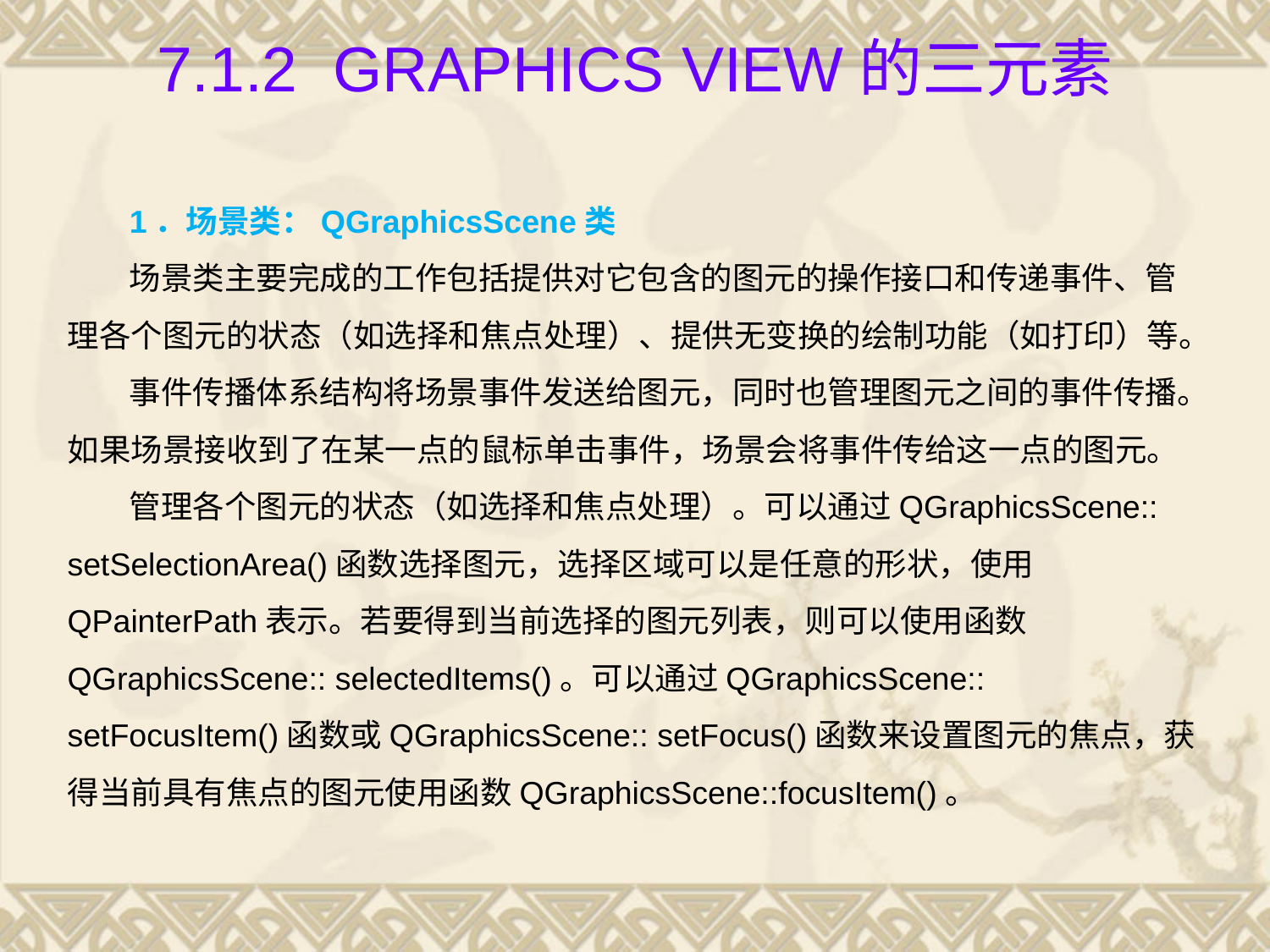

# 7.1.2  Graphics View的三元素
1．场景类：QGraphicsScene类
场景类主要完成的工作包括提供对它包含的图元的操作接口和传递事件、管理各个图元的状态（如选择和焦点处理）、提供无变换的绘制功能（如打印）等。
事件传播体系结构将场景事件发送给图元，同时也管理图元之间的事件传播。如果场景接收到了在某一点的鼠标单击事件，场景会将事件传给这一点的图元。
管理各个图元的状态（如选择和焦点处理）。可以通过QGraphicsScene:: setSelectionArea()函数选择图元，选择区域可以是任意的形状，使用QPainterPath表示。若要得到当前选择的图元列表，则可以使用函数QGraphicsScene:: selectedItems()。可以通过QGraphicsScene:: setFocusItem()函数或QGraphicsScene:: setFocus()函数来设置图元的焦点，获得当前具有焦点的图元使用函数QGraphicsScene::focusItem()。